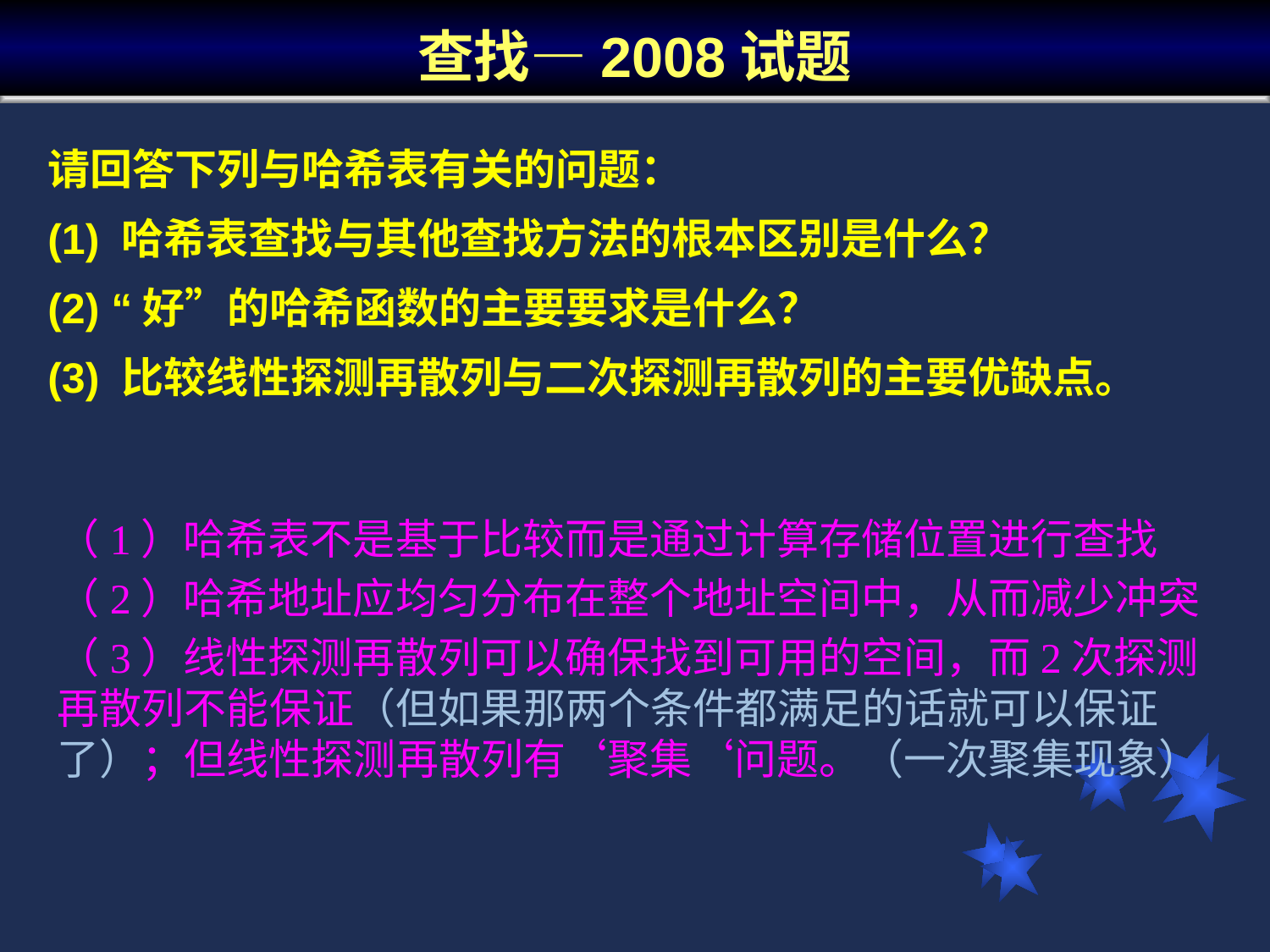

# 查找—2008试题
请回答下列与哈希表有关的问题：
(1) 哈希表查找与其他查找方法的根本区别是什么？
(2) “好”的哈希函数的主要要求是什么？
(3) 比较线性探测再散列与二次探测再散列的主要优缺点。
（1）哈希表不是基于比较而是通过计算存储位置进行查找
（2）哈希地址应均匀分布在整个地址空间中，从而减少冲突
（3）线性探测再散列可以确保找到可用的空间，而2次探测再散列不能保证（但如果那两个条件都满足的话就可以保证了）；但线性探测再散列有‘聚集‘问题。（一次聚集现象）